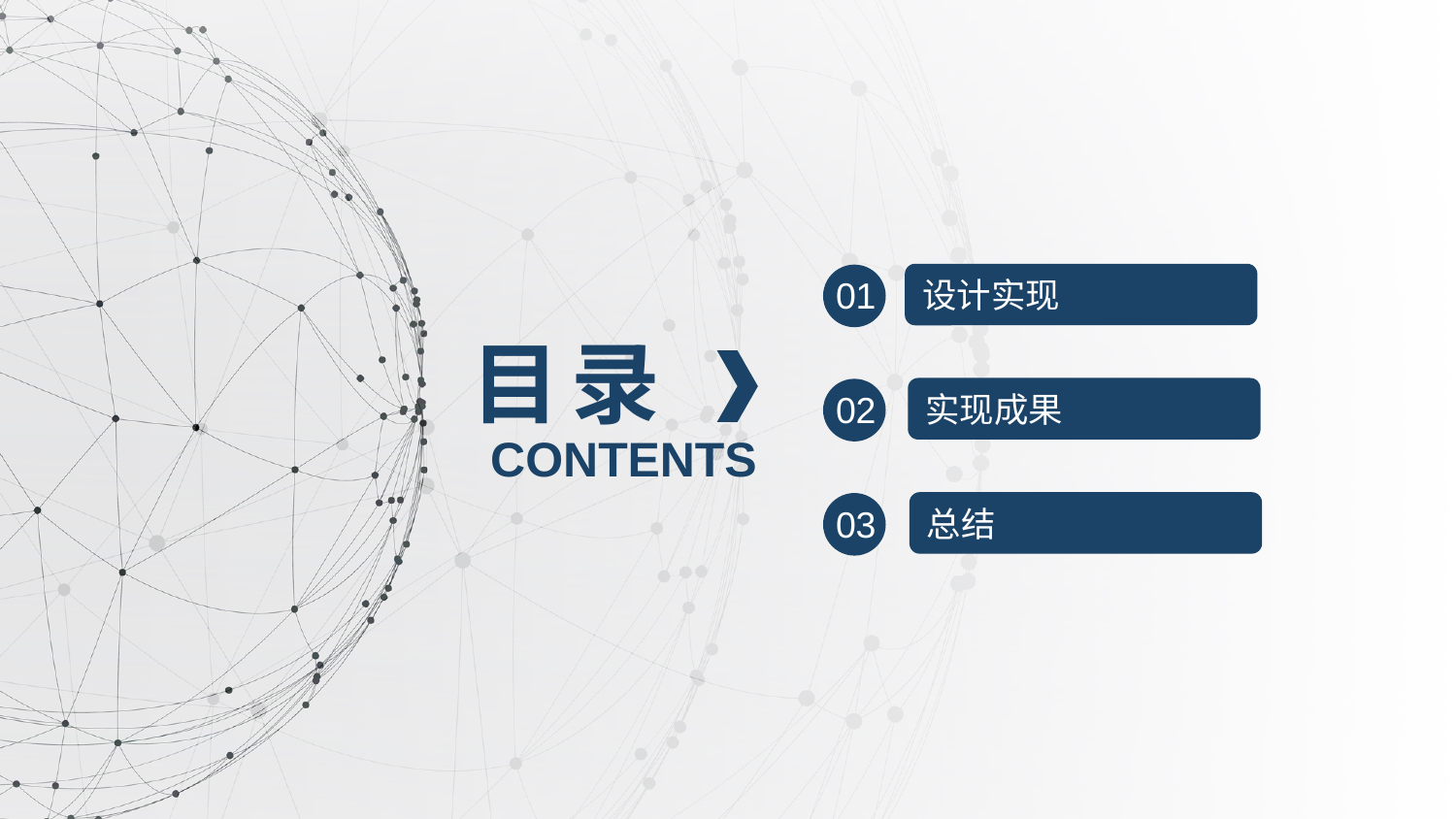

设计实现

01
目 录

实现成果

02
CONTENTS
总结

03